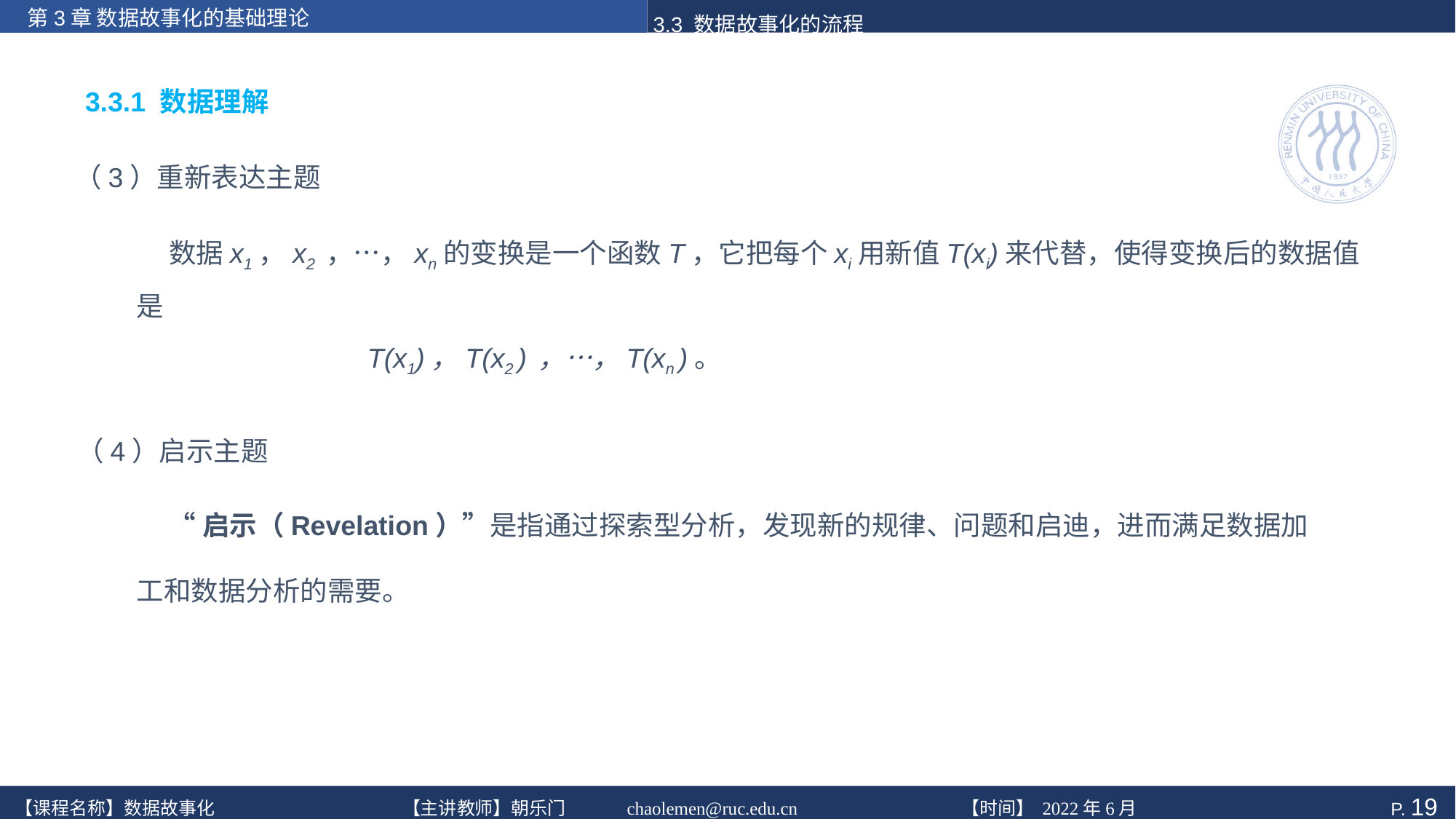

3.3.1 数据理解
（3）重新表达主题
数据x1，x2 ，…，xn的变换是一个函数T，它把每个xi用新值T(xi)来代替，使得变换后的数据值是
                          T(x1)，T(x2 ) ，…，T(xn )。
（4）启示主题
“启示（Revelation）”是指通过探索型分析，发现新的规律、问题和启迪，进而满足数据加工和数据分析的需要。